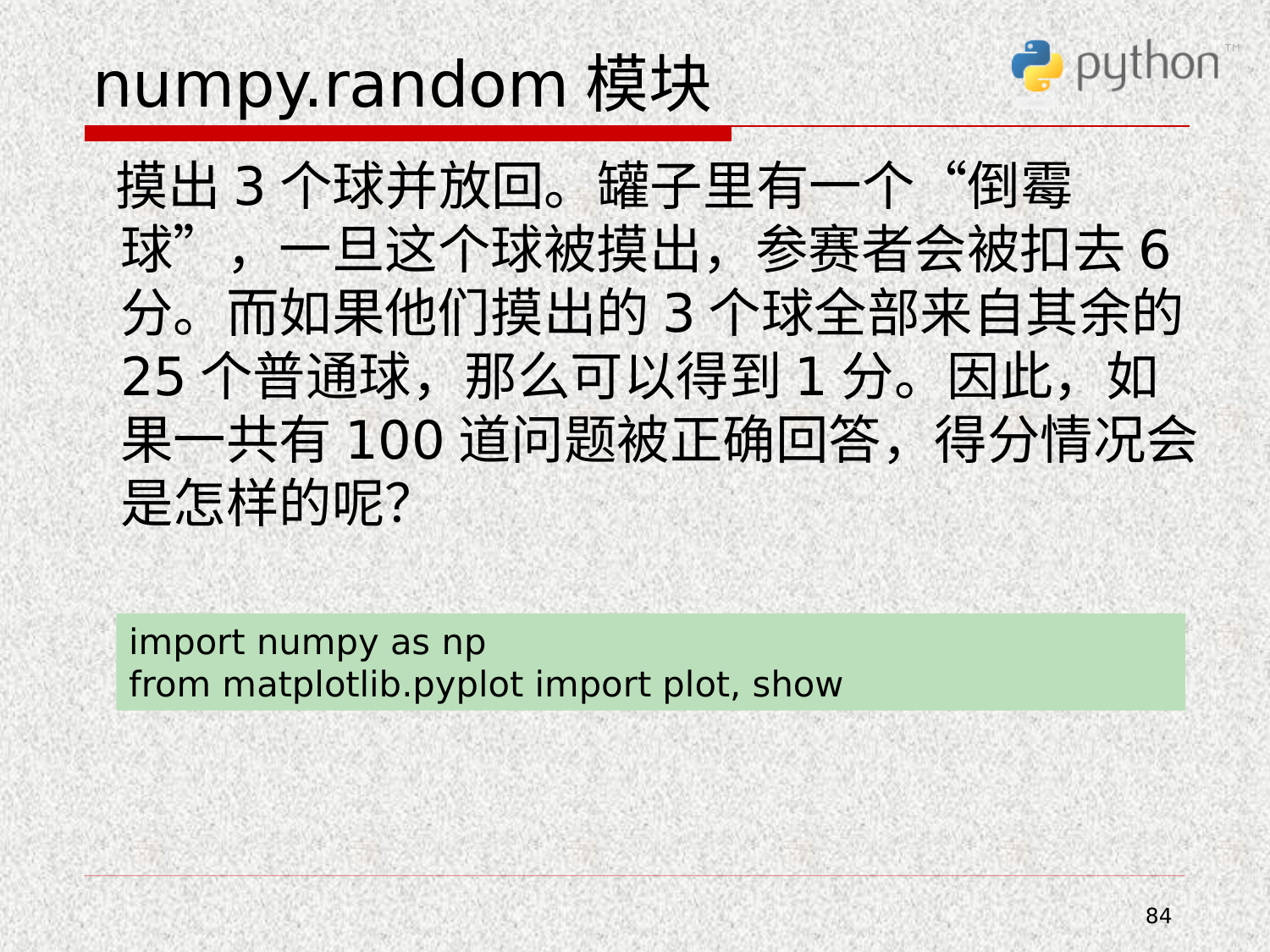

# numpy.random模块
    摸出3个球并放回。罐子里有一个“倒霉球”，一旦这个球被摸出，参赛者会被扣去6分。而如果他们摸出的3个球全部来自其余的25个普通球，那么可以得到1分。因此，如果一共有100道问题被正确回答，得分情况会是怎样的呢？
import numpy as np
from matplotlib.pyplot import plot, show
84